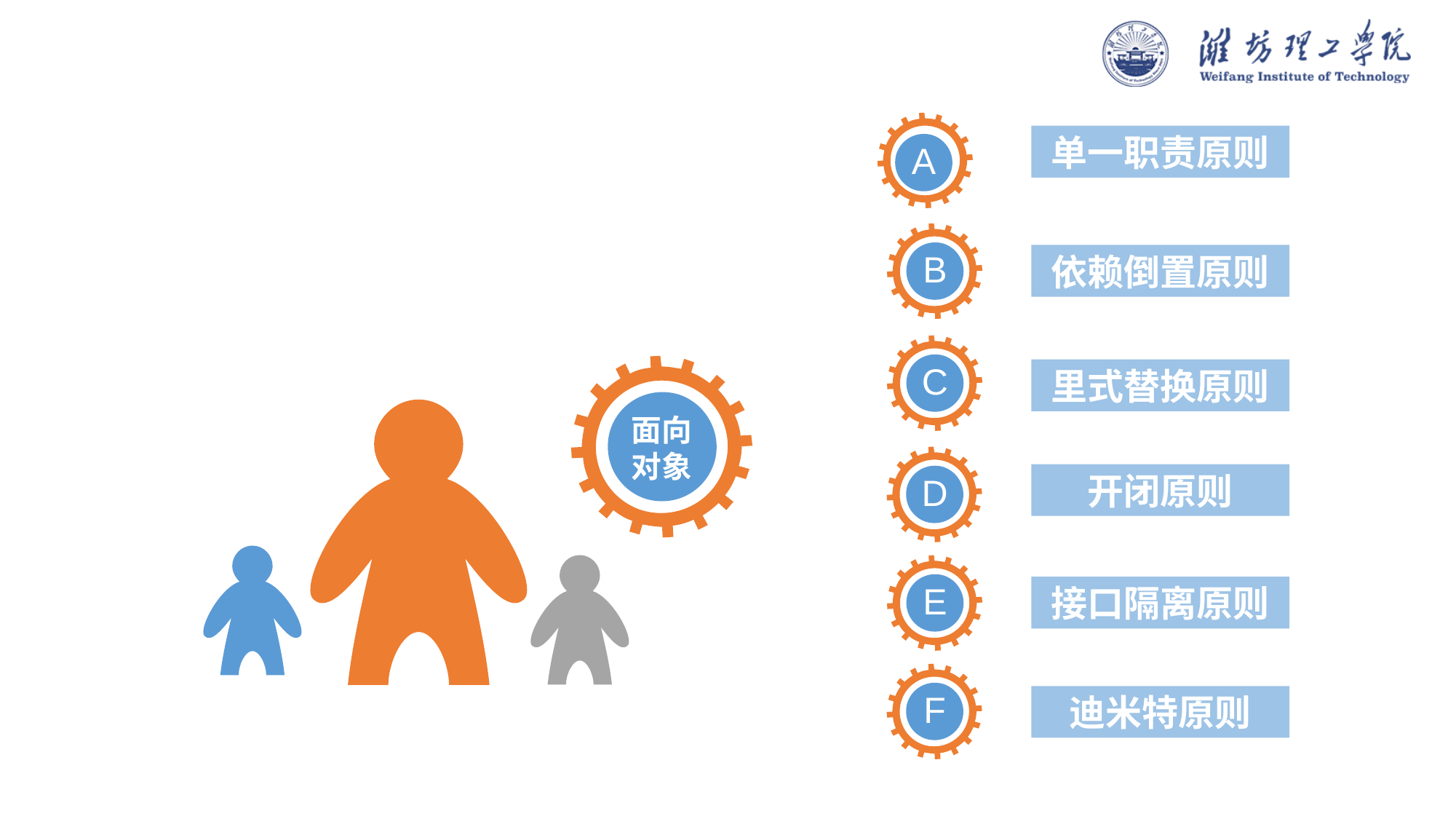

A
单一职责原则

B
依赖倒置原则

C

面向
对象
里式替换原则

D
开闭原则

E
接口隔离原则

F
迪米特原则